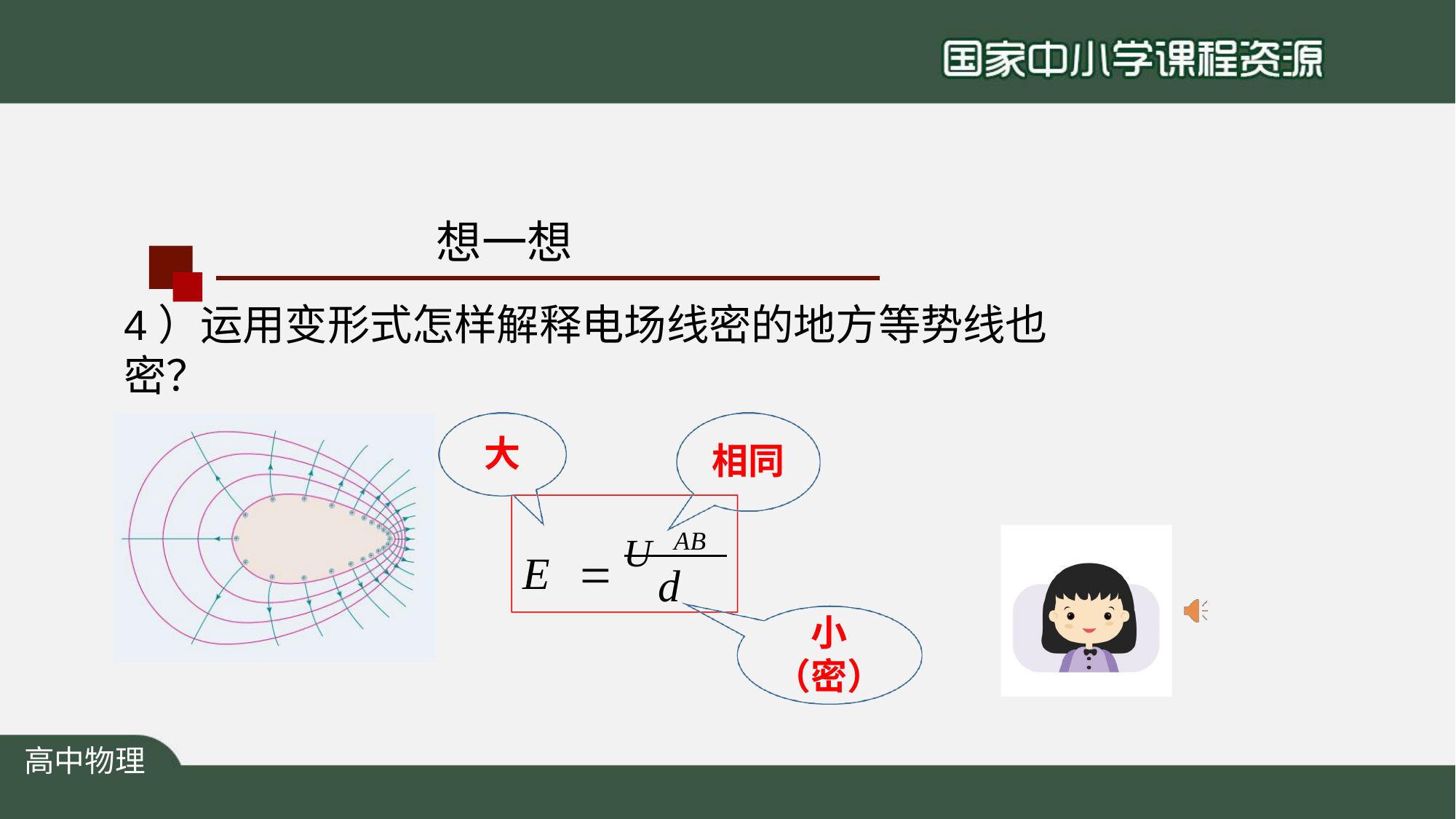

# 想一想

4）运用变形式怎样解释电场线密的地方等势线也密？

大
相同

E	=	U
AB

d

小
（密）
高中物理